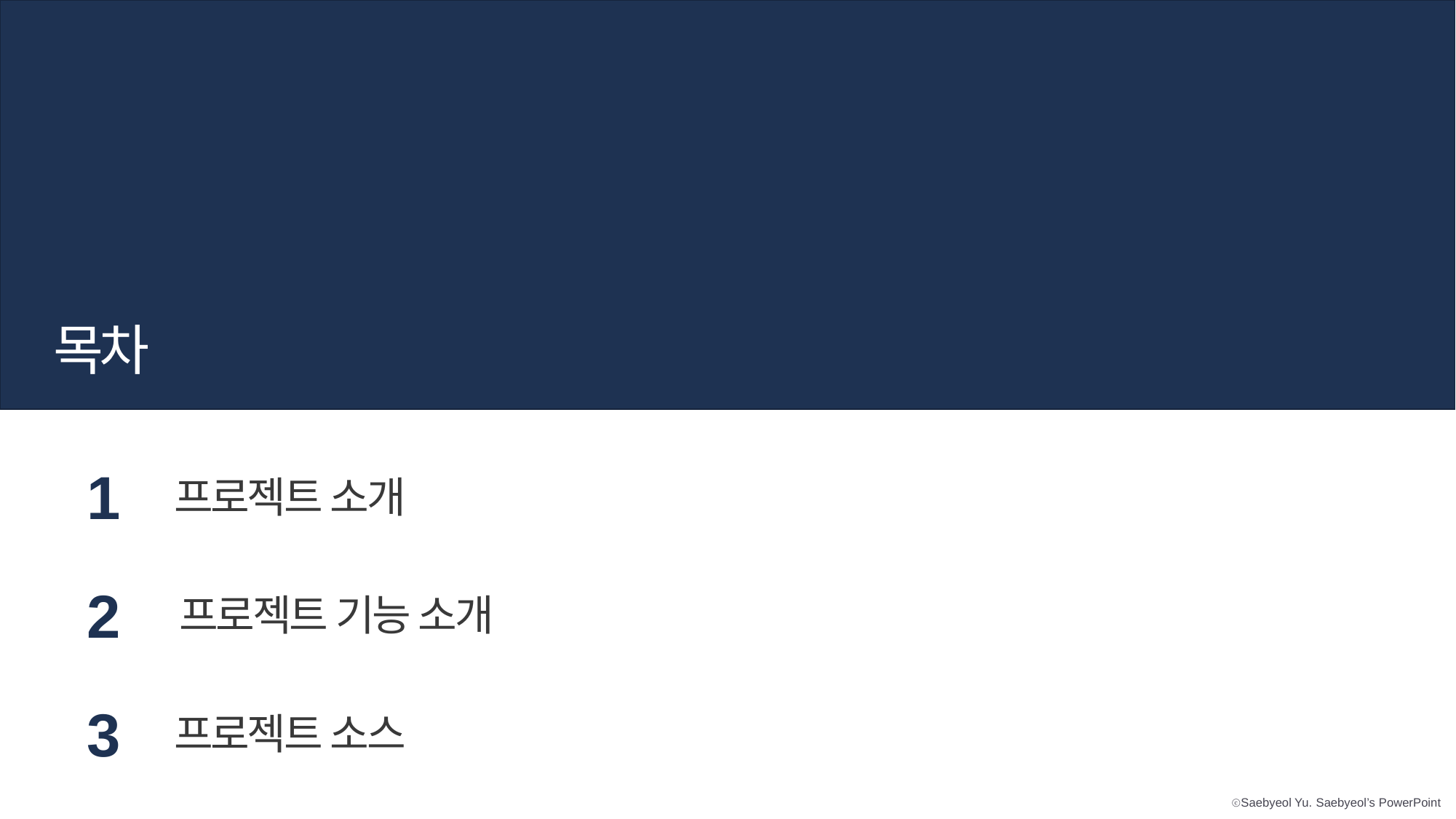

목차
1
프로젝트 소개
2
프로젝트 기능 소개
3
프로젝트 소스